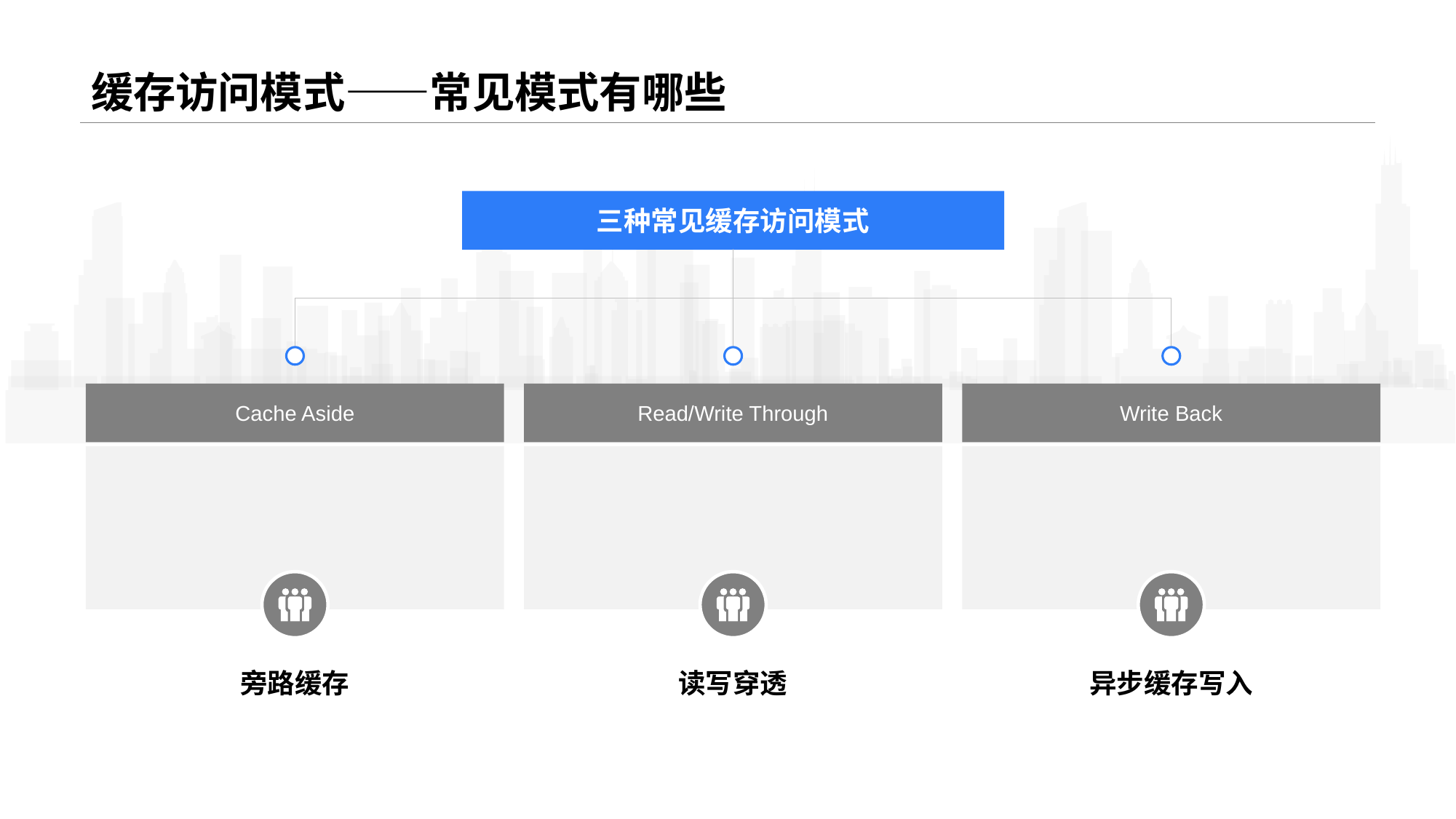

# 缓存访问模式——常见模式有哪些

三种常见缓存访问模式

Cache Aside
Read/Write Through
Write Back

旁路缓存
读写穿透
异步缓存写入